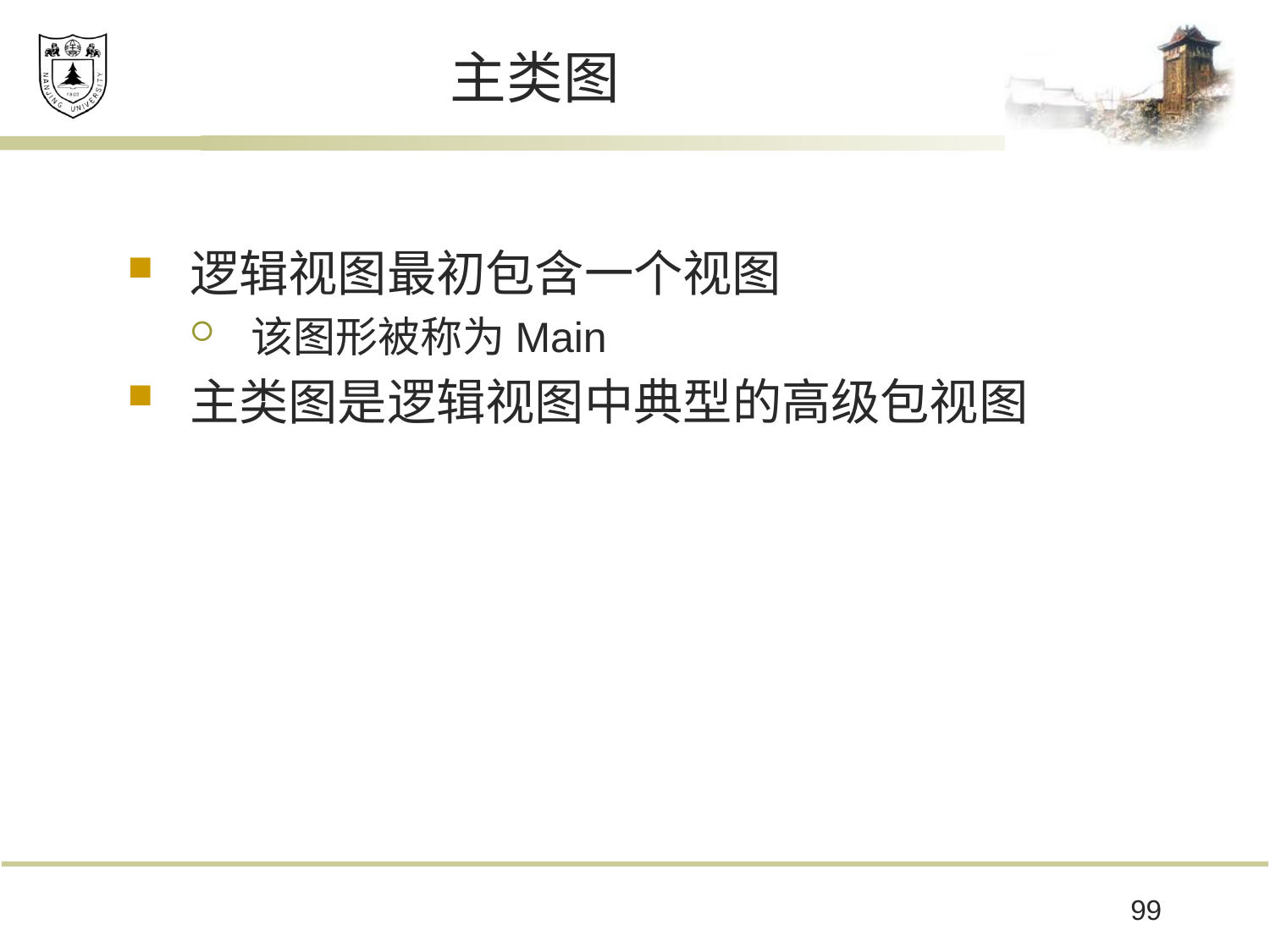

# 主类图
逻辑视图最初包含一个视图
该图形被称为Main
主类图是逻辑视图中典型的高级包视图
99